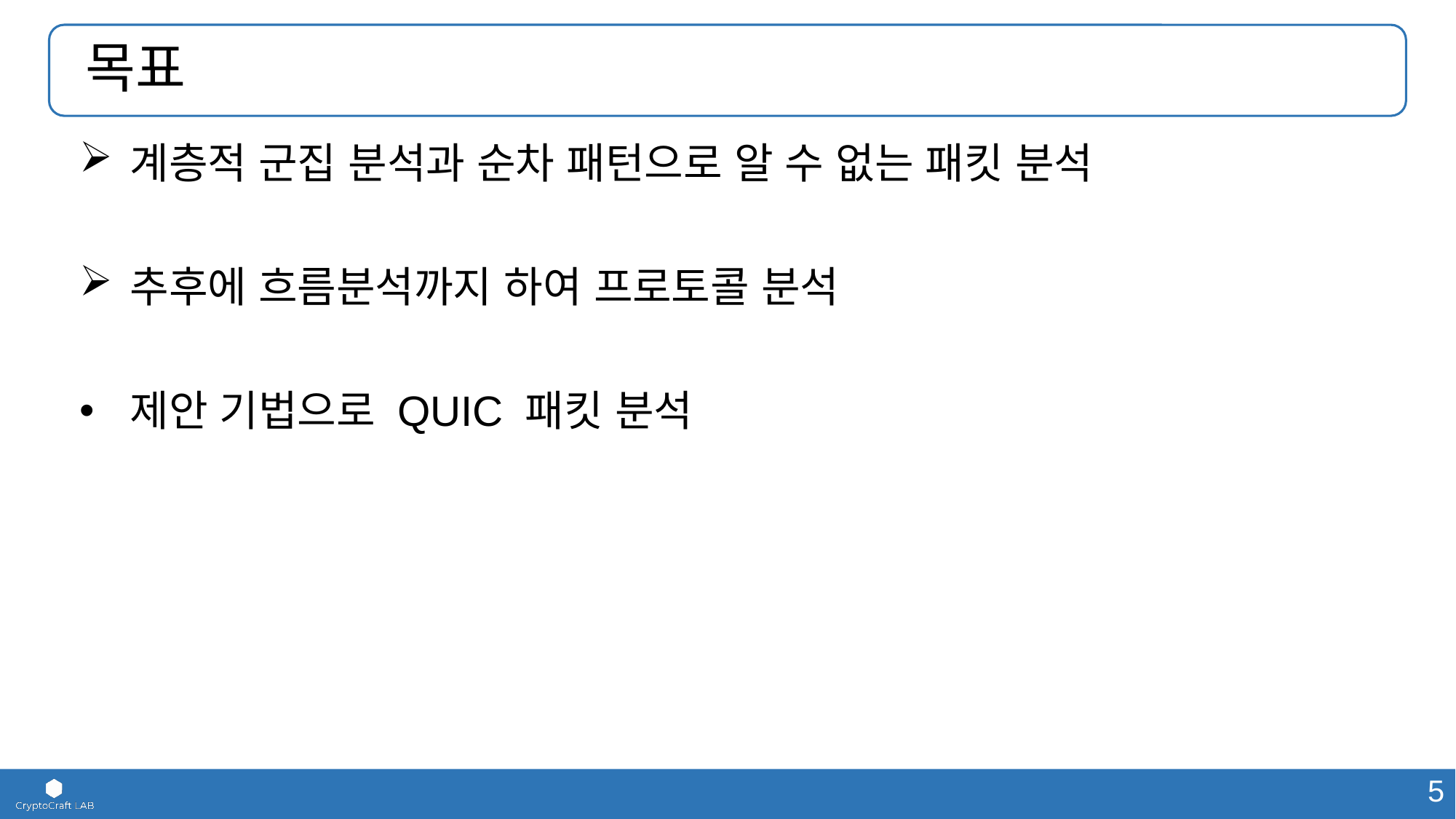

# 목표
계층적 군집 분석과 순차 패턴으로 알 수 없는 패킷 분석

추후에 흐름분석까지 하여 프로토콜 분석

제안 기법으로 QUIC 패킷 분석